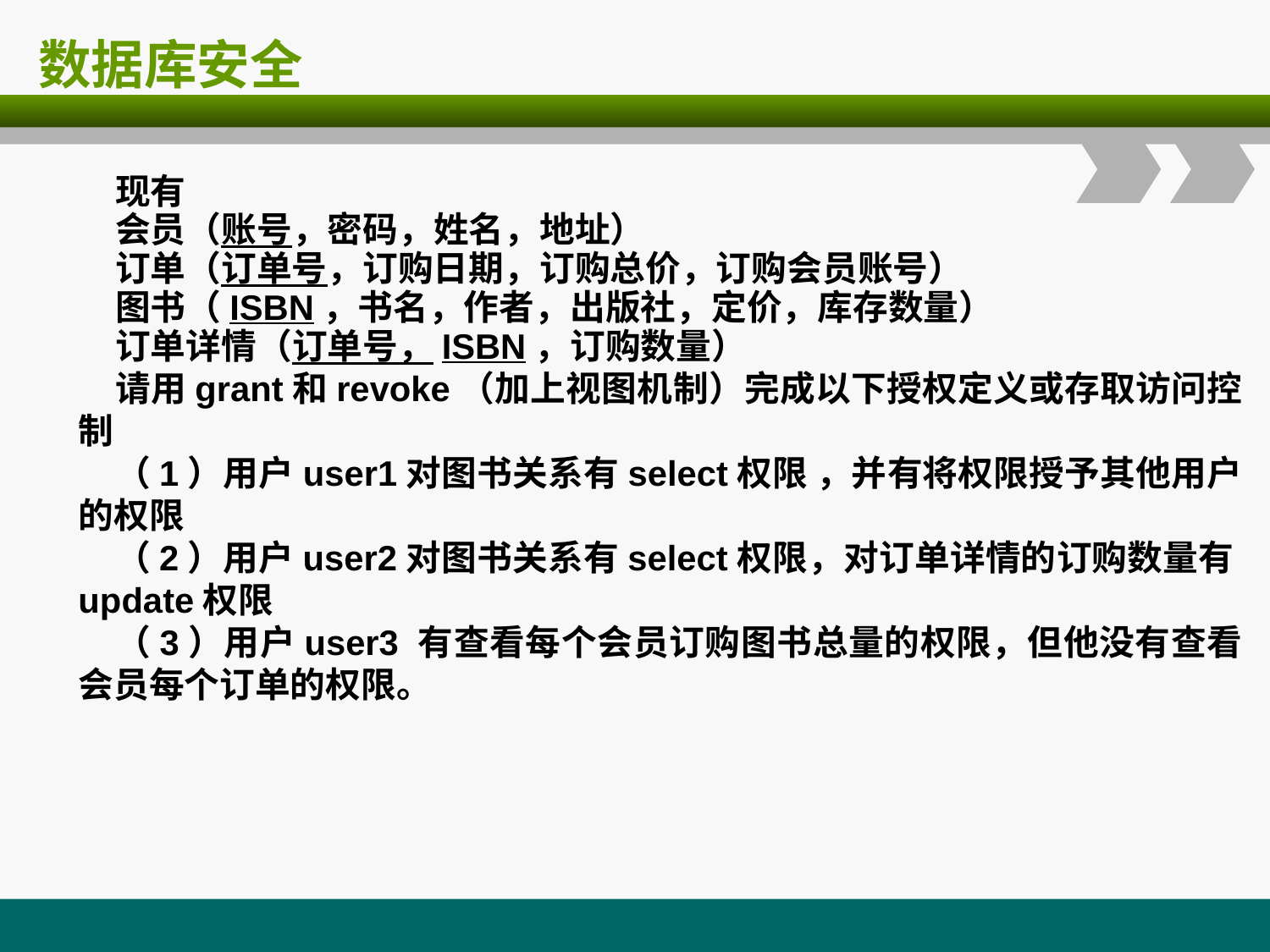

# 数据库安全
现有
会员（账号，密码，姓名，地址）
订单（订单号，订购日期，订购总价，订购会员账号）
图书（ISBN，书名，作者，出版社，定价，库存数量）
订单详情（订单号，ISBN，订购数量）
请用grant和revoke（加上视图机制）完成以下授权定义或存取访问控制
（1）用户user1对图书关系有select权限 ，并有将权限授予其他用户的权限
（2）用户user2对图书关系有select权限，对订单详情的订购数量有update权限
（3）用户user3 有查看每个会员订购图书总量的权限，但他没有查看会员每个订单的权限。